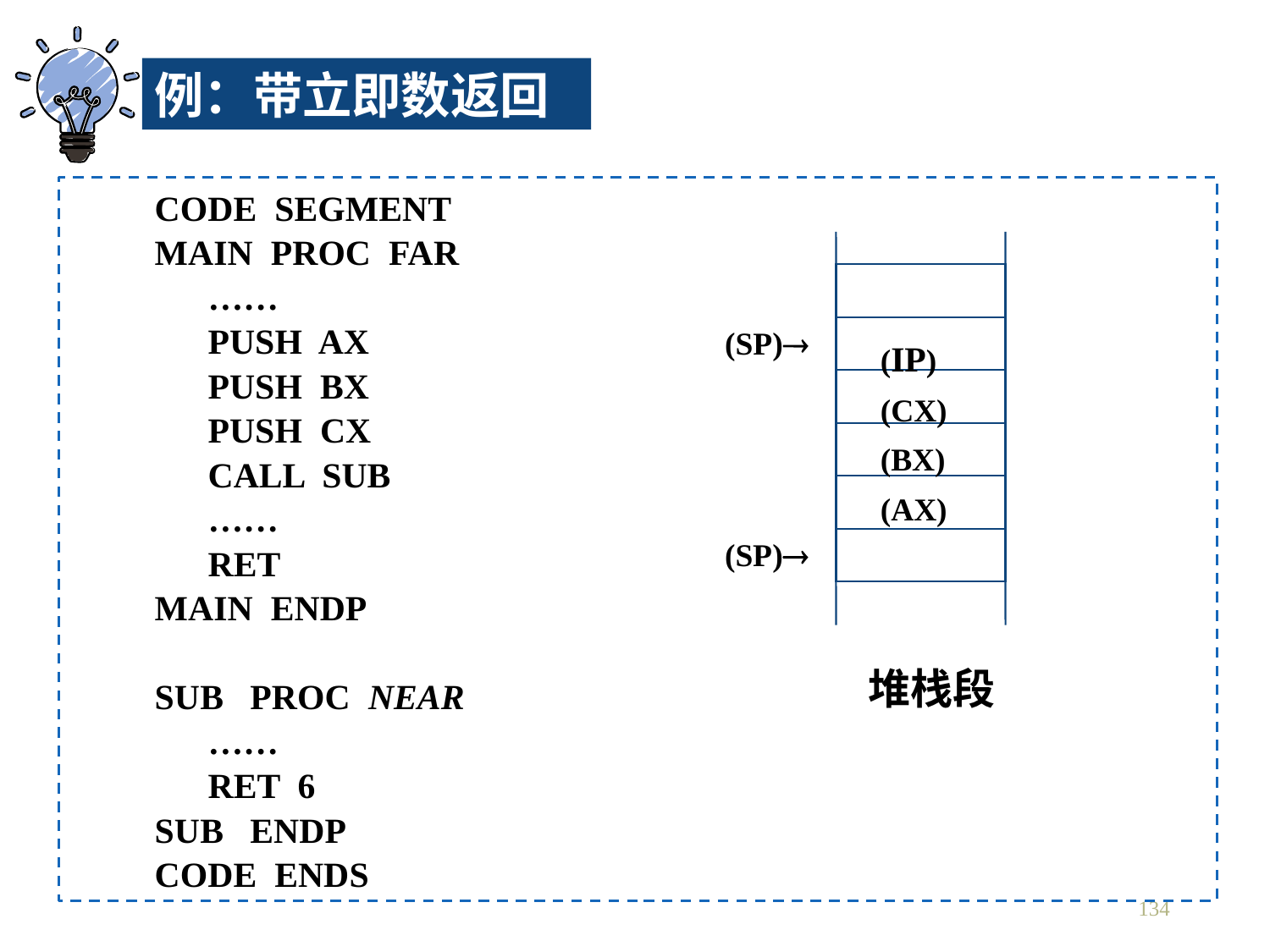

例：带立即数返回

code  segment
main  proc  far
      ……
      push  ax
      push  bx
      push  cx
      call  sub
      ……
      ret
main  endp

sub   proc  near
      ……
      ret  6
sub   endp
code  ends

(SP)→
(IP)
(CX)
(BX)
(AX)

(SP)→

 堆栈段
134